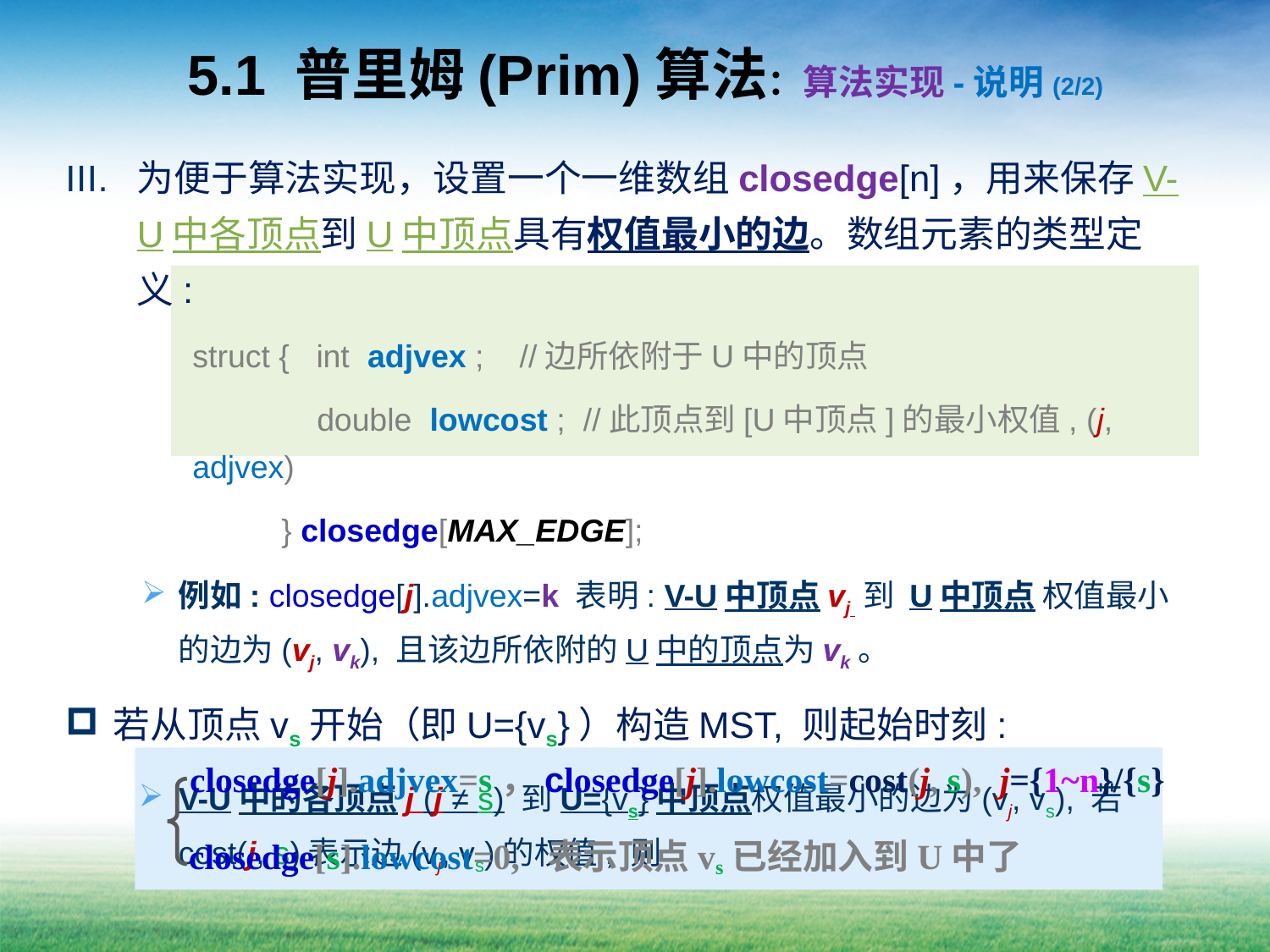

# 5.1 普里姆(Prim)算法：算法实现-说明(2/2)
为便于算法实现，设置一个一维数组closedge[n]，用来保存V-U中各顶点到U中顶点具有权值最小的边。数组元素的类型定义:
struct {   int  adjvex ;    //边所依附于U中的顶点
              double  lowcost ;  //此顶点到[U中顶点]的最小权值, (j, adjvex)
          } closedge[MAX_EDGE];
例如: closedge[j].adjvex=k 表明: V-U中顶点vj 到 U中顶点 权值最小的边为(vj, vk), 且该边所依附的U中的顶点为vk。
若从顶点vs开始（即U={vs}）构造MST, 则起始时刻:
V-U中的各顶点j (j ≠ s) 到U={vs}中顶点权值最小的边为(vj, vs), 若cost(j, s)表示边(vj, vs)的权值, 则

closedge[j].adjvex=s，closedge[j].lowcost=cost(j, s),  j={1~n}/{s}

closedge[s].lowcost=0,  表示顶点vs已经加入到U中了